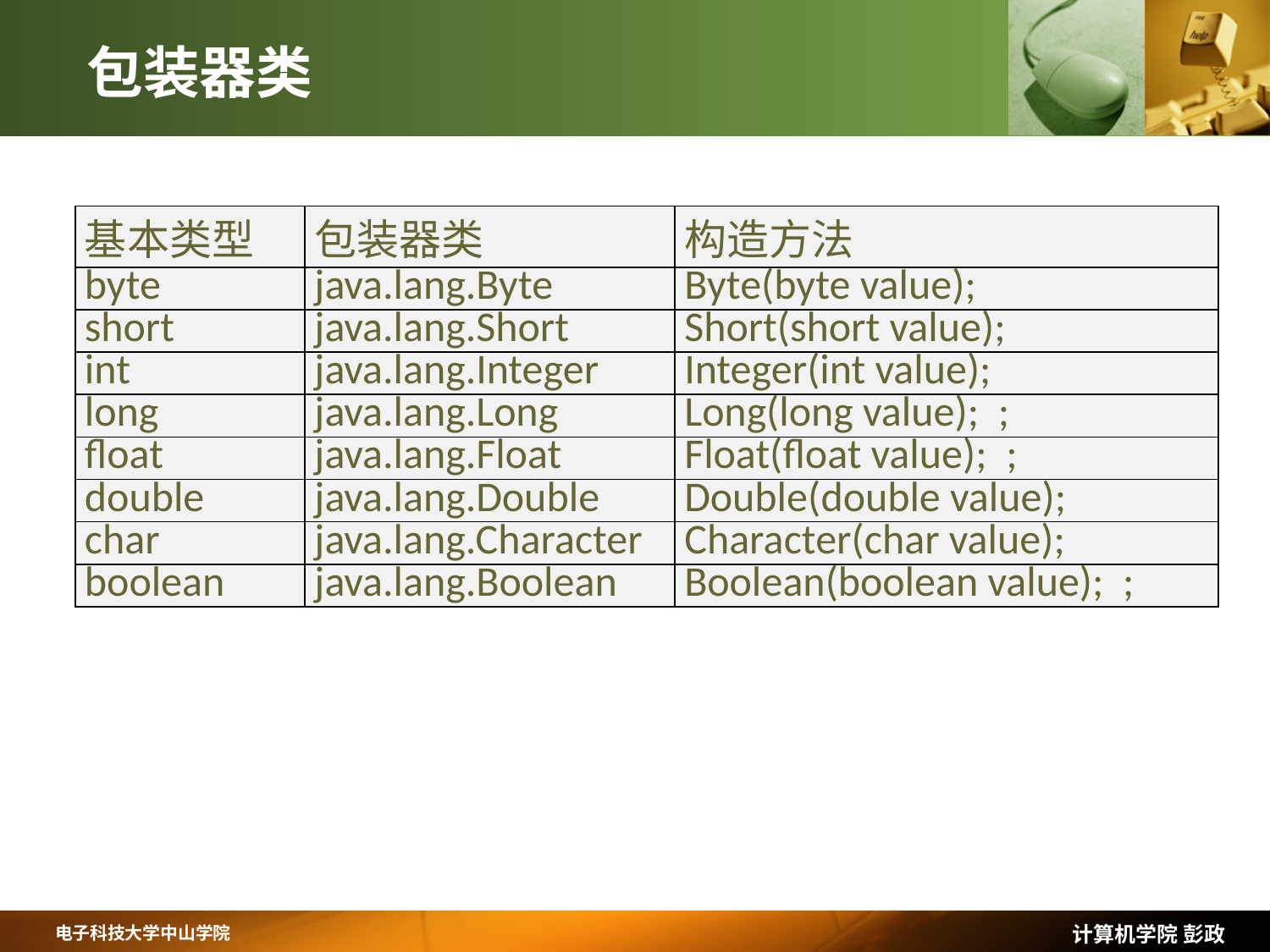

# 包装器类
| 基本类型 | 包装器类 | 构造方法 |
| --- | --- | --- |
| byte | java.lang.Byte | Byte(byte value); |
| short | java.lang.Short | Short(short value); |
| int | java.lang.Integer | Integer(int value); |
| long | java.lang.Long | Long(long value); ; |
| float | java.lang.Float | Float(float value); ; |
| double | java.lang.Double | Double(double value); |
| char | java.lang.Character | Character(char value); |
| boolean | java.lang.Boolean | Boolean(boolean value); ; |
计算机学院 彭政
电子科技大学中山学院